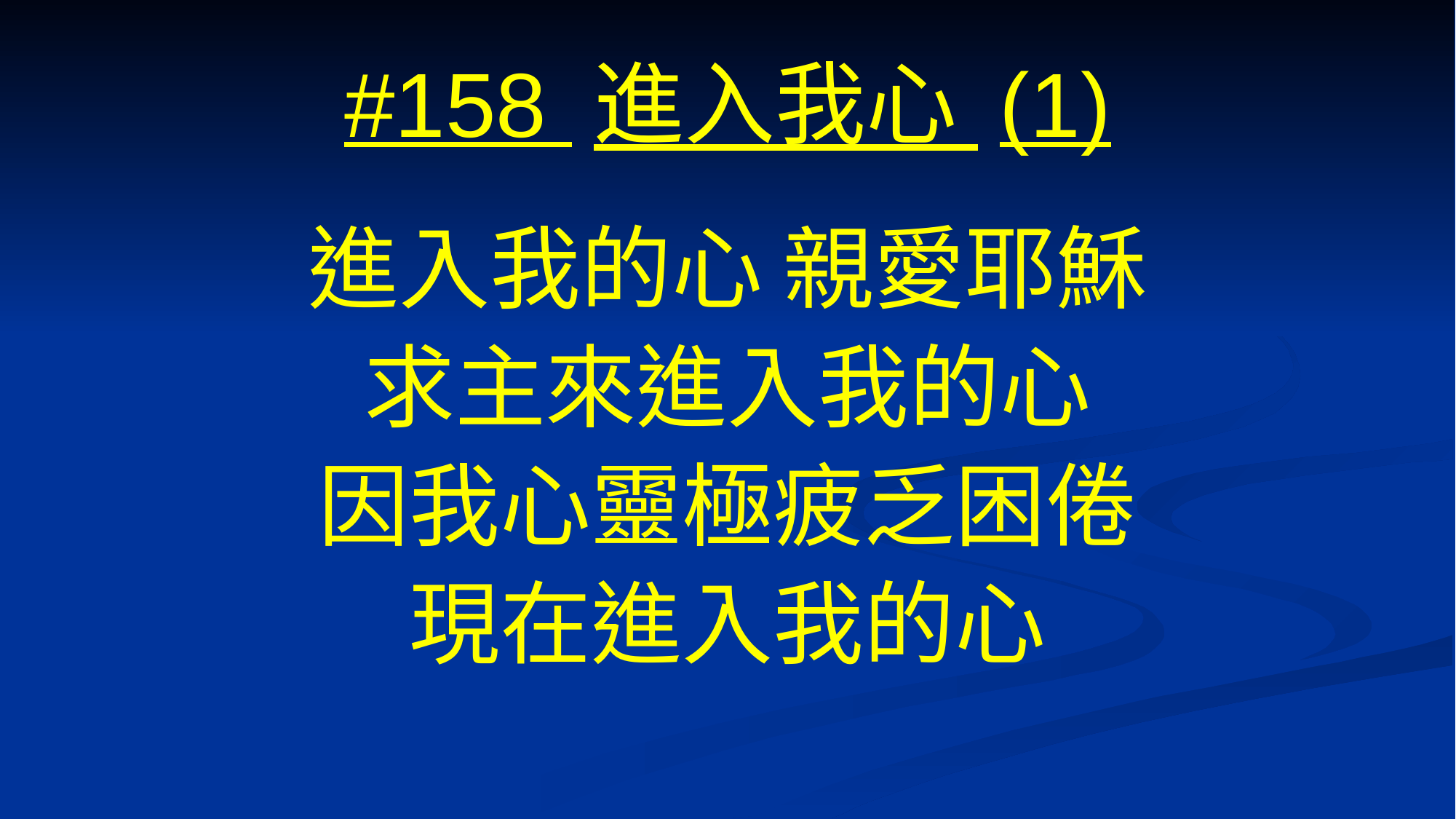

# #158 進入我心 (1)
進入我的心 親愛耶穌
求主來進入我的心
因我心靈極疲乏困倦
現在進入我的心